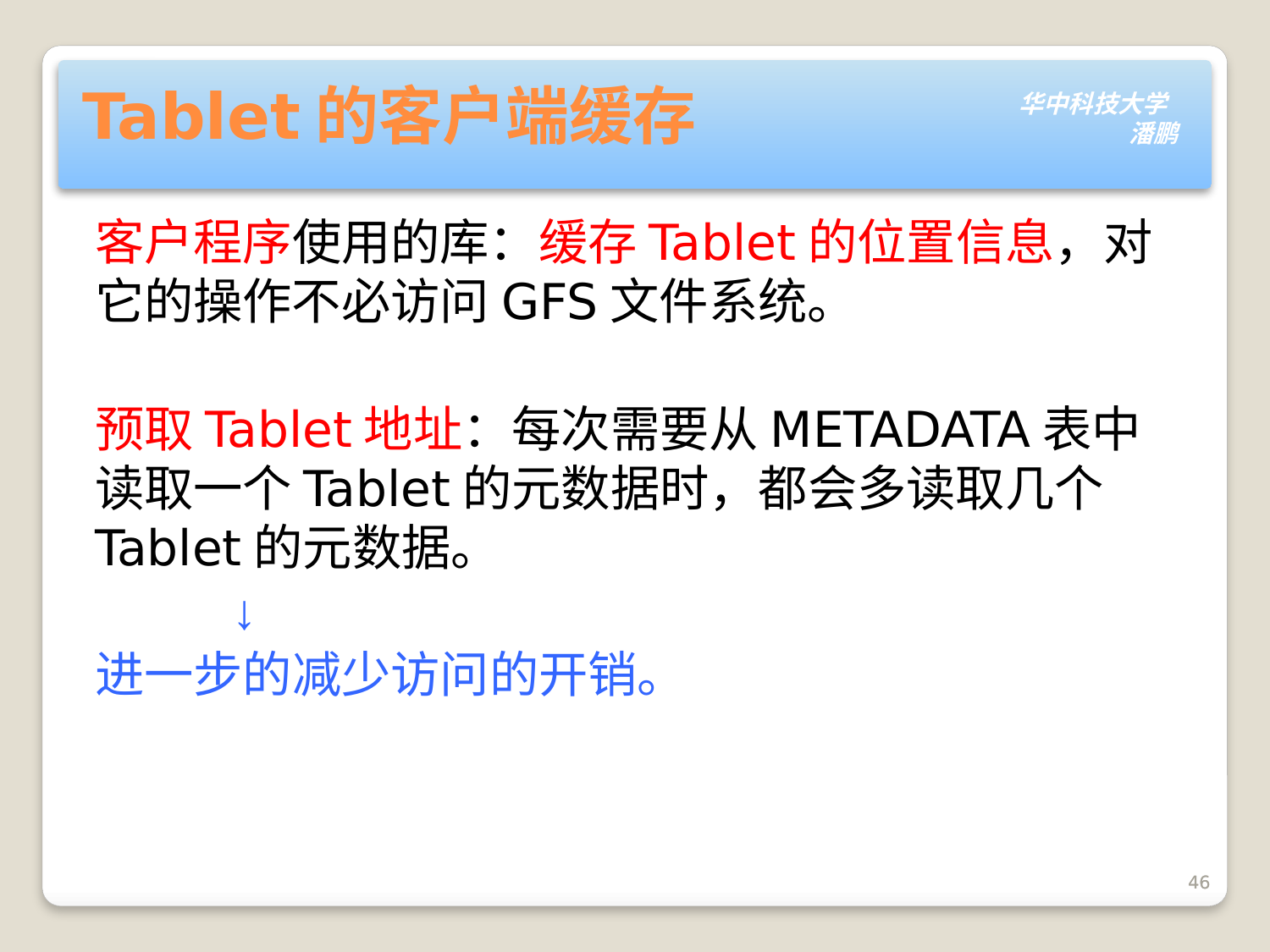

# Tablet的客户端缓存
客户程序使用的库：缓存Tablet的位置信息，对它的操作不必访问GFS文件系统。

预取Tablet地址：每次需要从METADATA表中读取一个Tablet的元数据时，都会多读取几个Tablet的元数据。
          ↓
进一步的减少访问的开销。
46
46